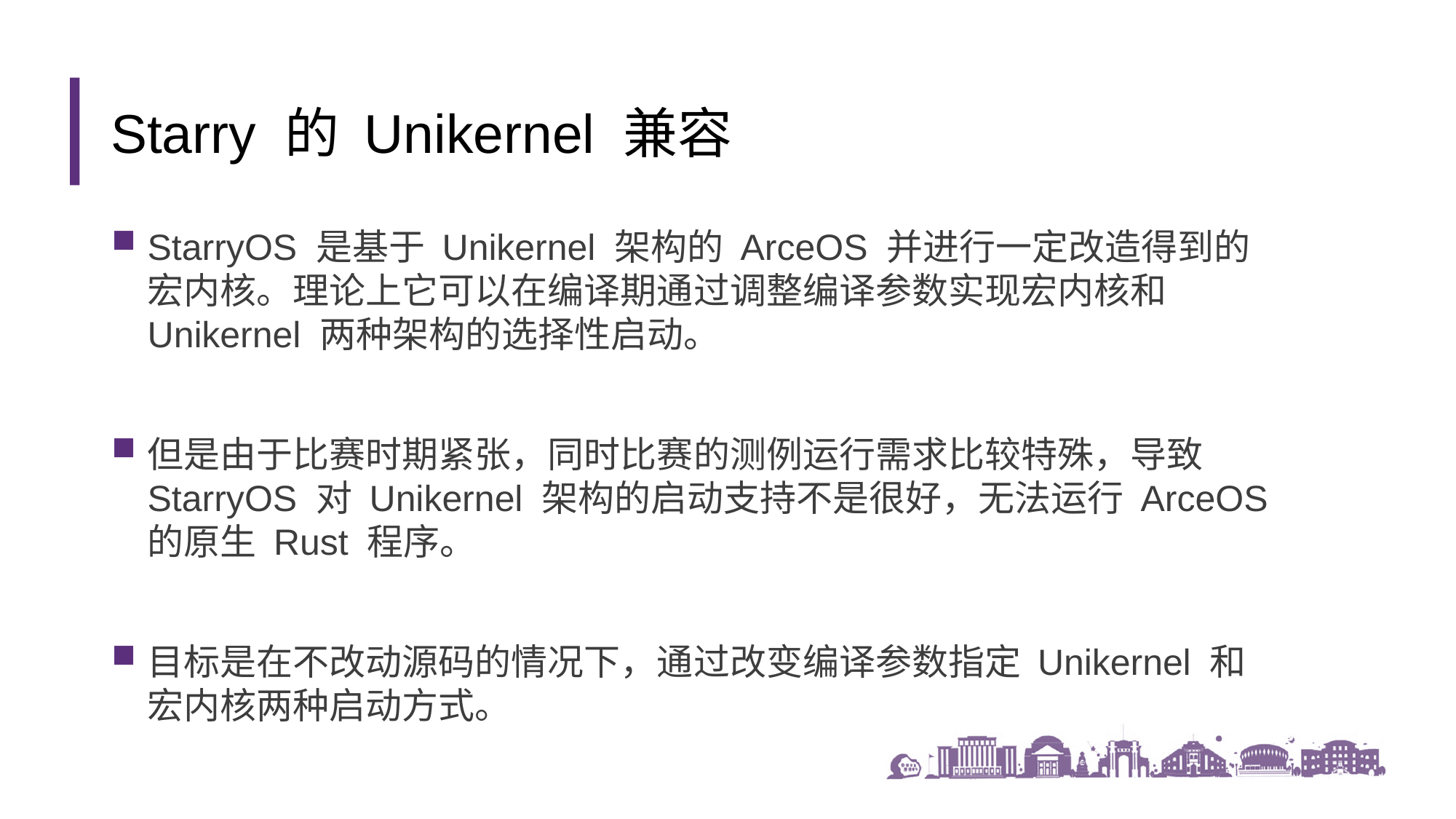

Starry 的 Unikernel 兼容
StarryOS 是基于 Unikernel 架构的 ArceOS 并进行一定改造得到的宏内核。理论上它可以在编译期通过调整编译参数实现宏内核和 Unikernel 两种架构的选择性启动。

但是由于比赛时期紧张，同时比赛的测例运行需求比较特殊，导致 StarryOS 对 Unikernel 架构的启动支持不是很好，无法运行 ArceOS 的原生 Rust 程序。

目标是在不改动源码的情况下，通过改变编译参数指定 Unikernel 和 宏内核两种启动方式。